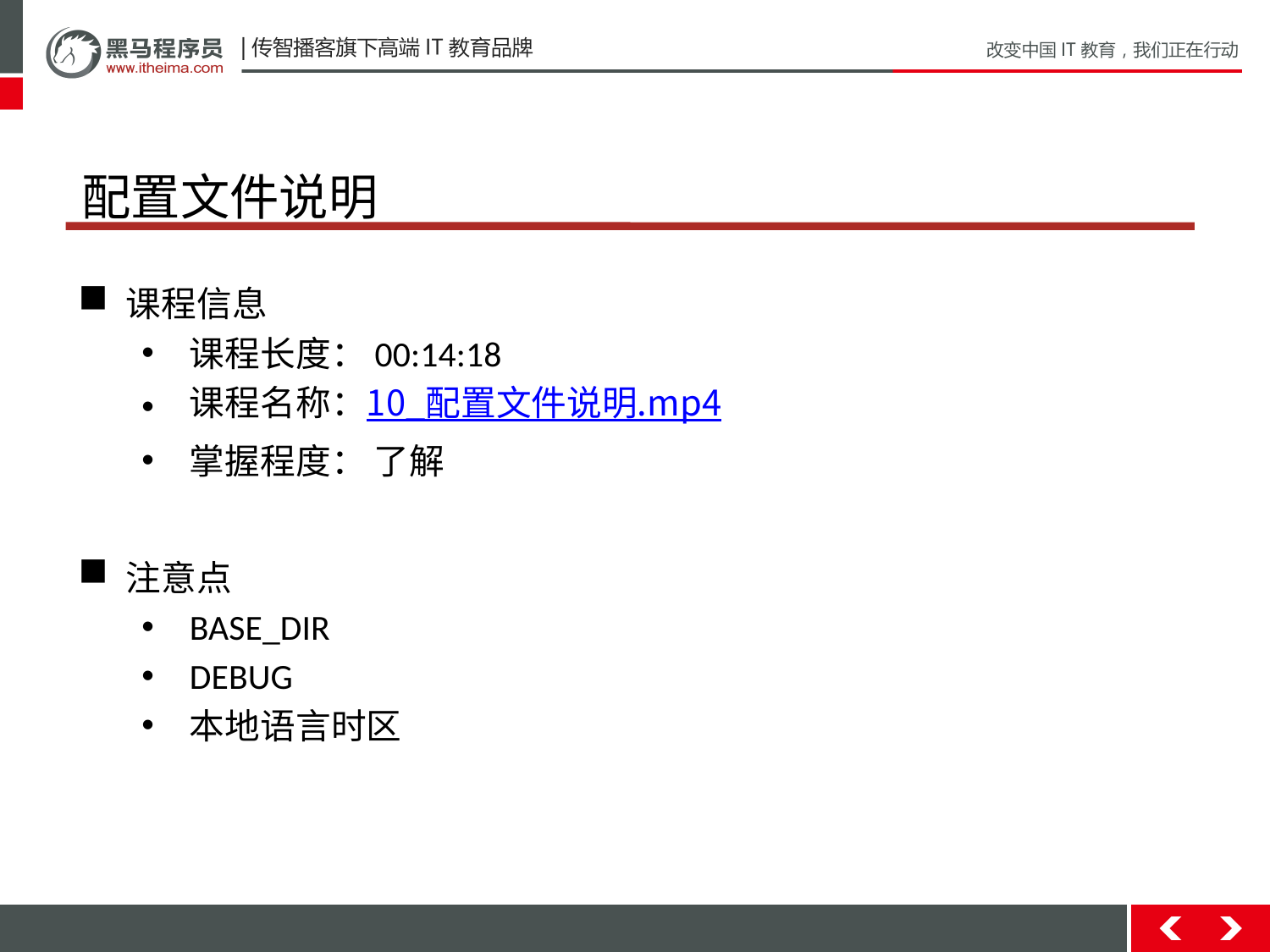

# 配置文件说明

课程信息
课程长度：00:14:18
课程名称：10_配置文件说明.mp4
掌握程度： 了解

注意点
BASE_DIR
DEBUG
本地语言时区